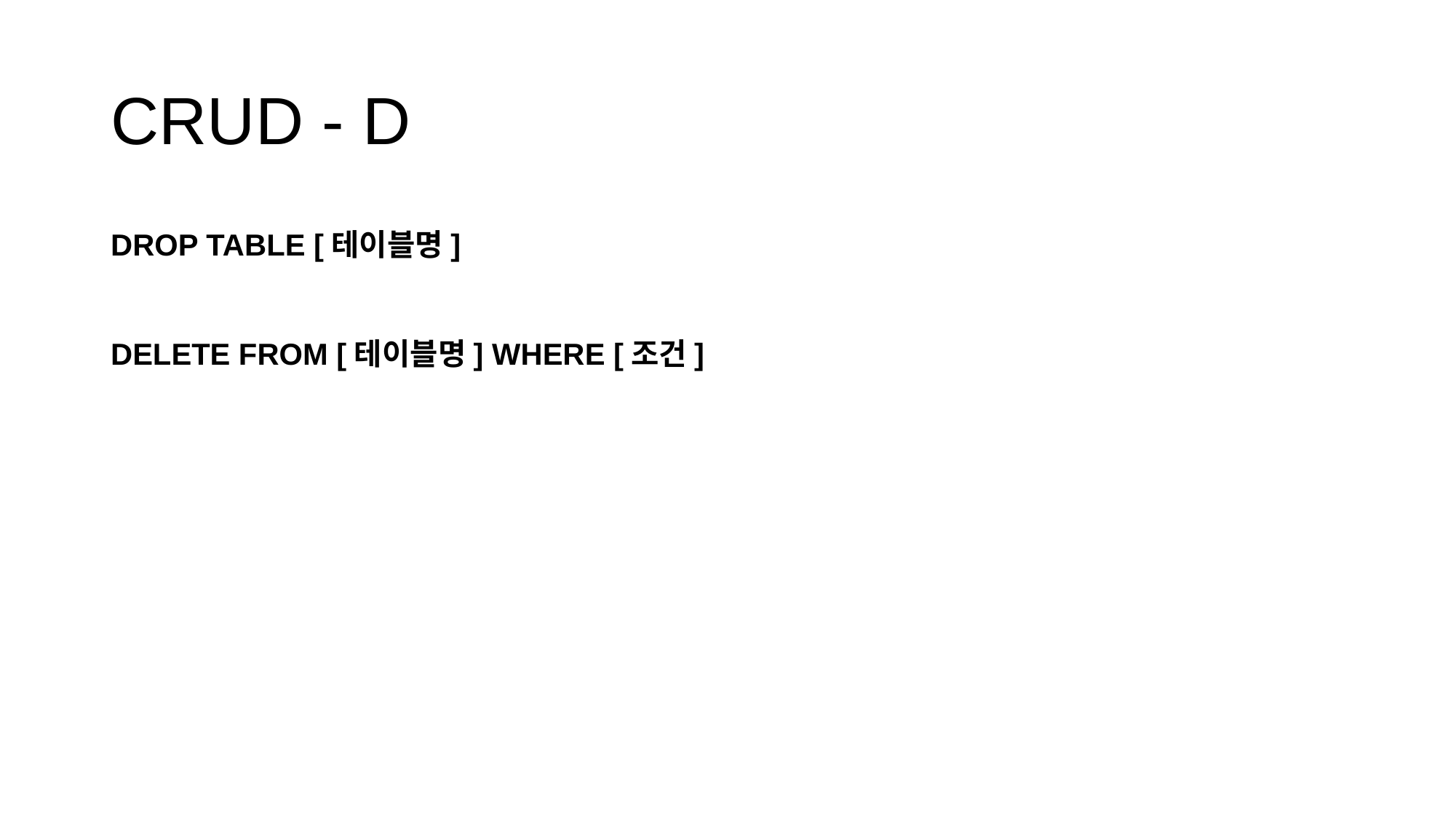

# CRUD - D
DROP TABLE [테이블명]

DELETE FROM [테이블명] WHERE [조건]